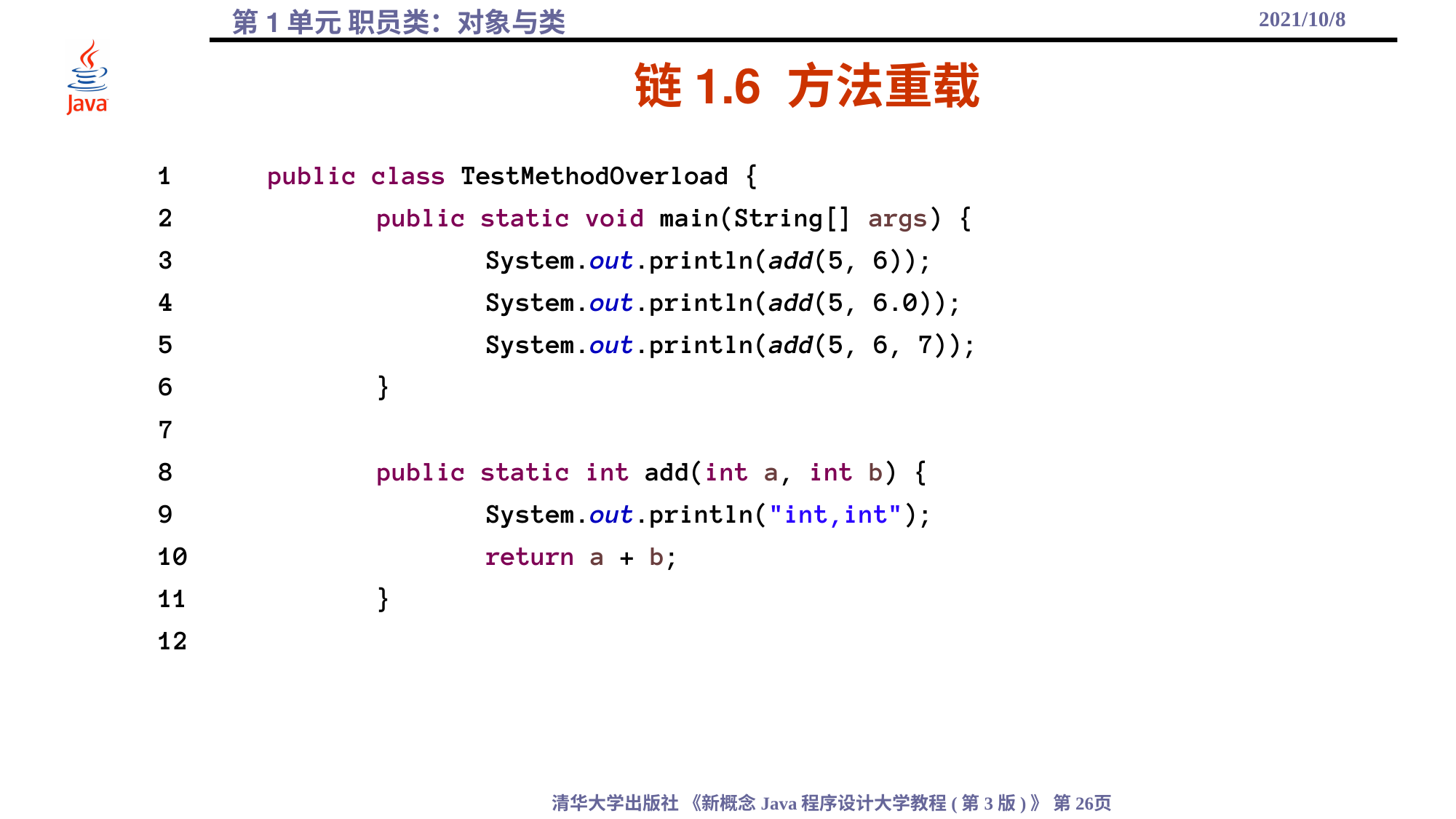

2021/10/8
# 链1.6 方法重载
1	public class TestMethodOverload {
2		public static void main(String[] args) {
3			System.out.println(add(5, 6));
4			System.out.println(add(5, 6.0));
5			System.out.println(add(5, 6, 7));
6		}
7
8		public static int add(int a, int b) {
9			System.out.println("int,int");
10			return a + b;
11		}
12